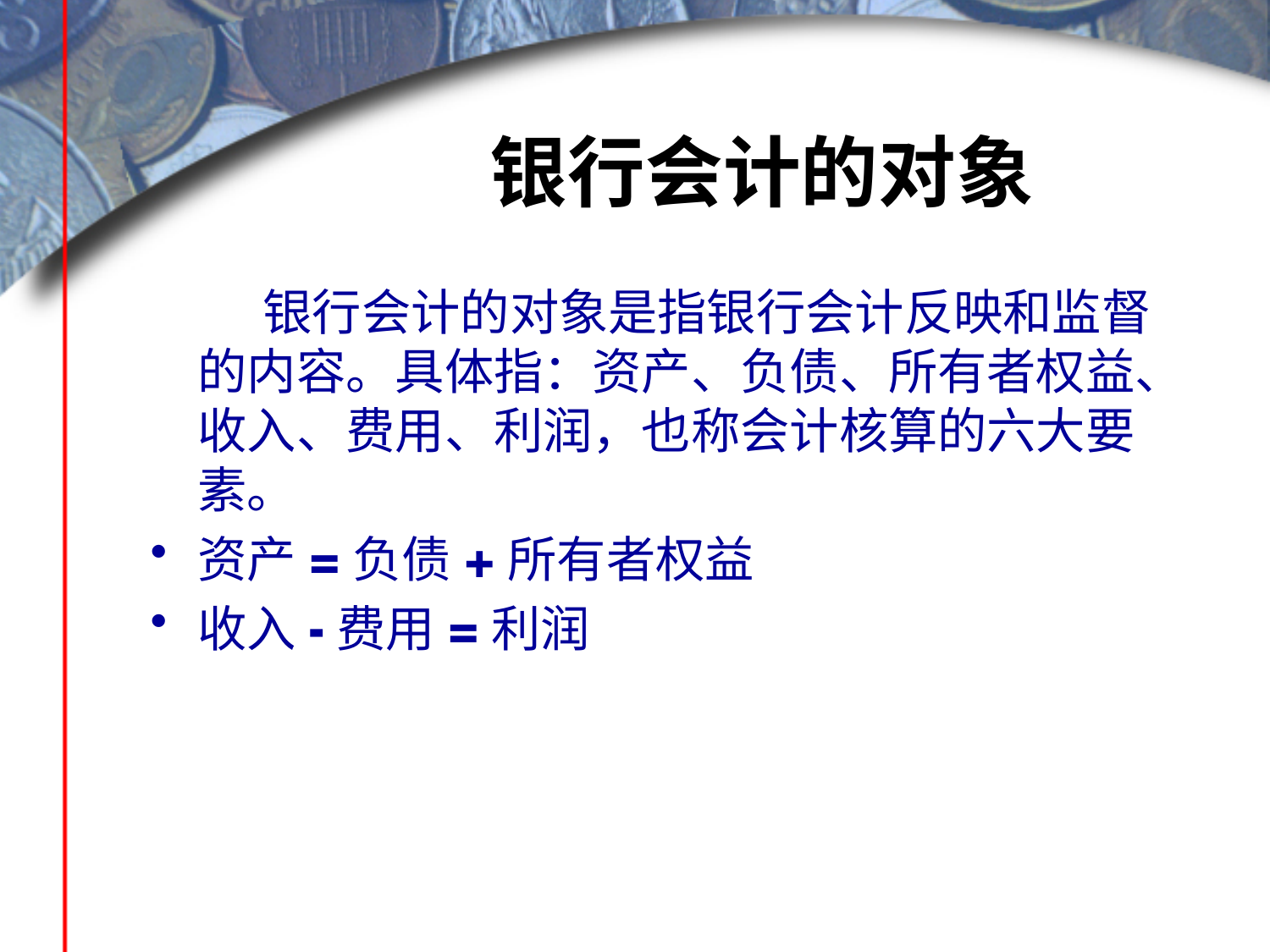

# 银行会计的对象
         银行会计的对象是指银行会计反映和监督的内容。具体指：资产、负债、所有者权益、收入、费用、利润，也称会计核算的六大要素。
资产=负债+所有者权益
收入-费用=利润